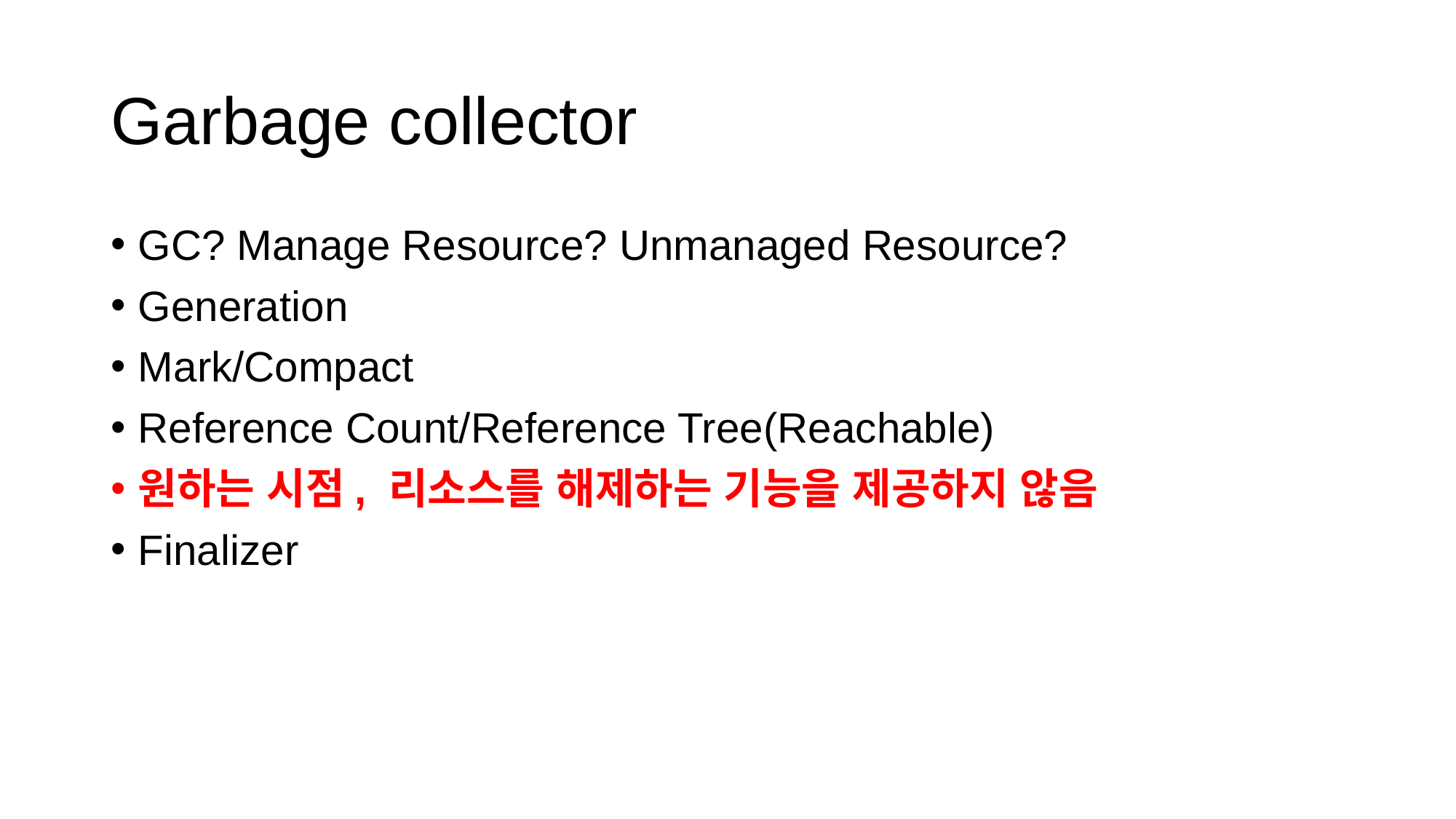

# Garbage collector
GC? Manage Resource? Unmanaged Resource?
Generation
Mark/Compact
Reference Count/Reference Tree(Reachable)
원하는 시점, 리소스를 해제하는 기능을 제공하지 않음
Finalizer